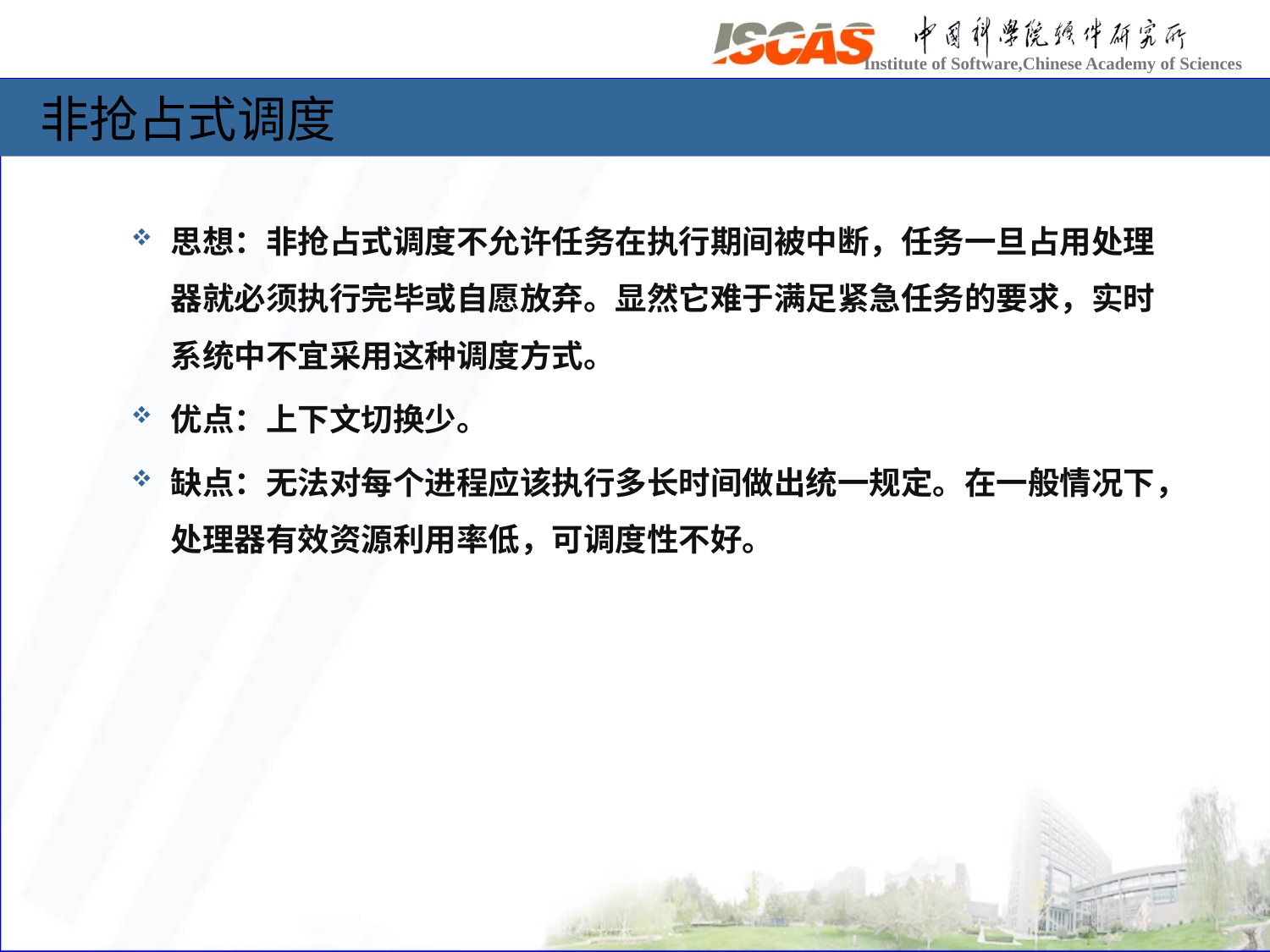

非抢占式调度
思想：非抢占式调度不允许任务在执行期间被中断，任务一旦占用处理器就必须执行完毕或自愿放弃。显然它难于满足紧急任务的要求，实时系统中不宜采用这种调度方式。
优点：上下文切换少。
缺点：无法对每个进程应该执行多长时间做出统一规定。在一般情况下，处理器有效资源利用率低，可调度性不好。